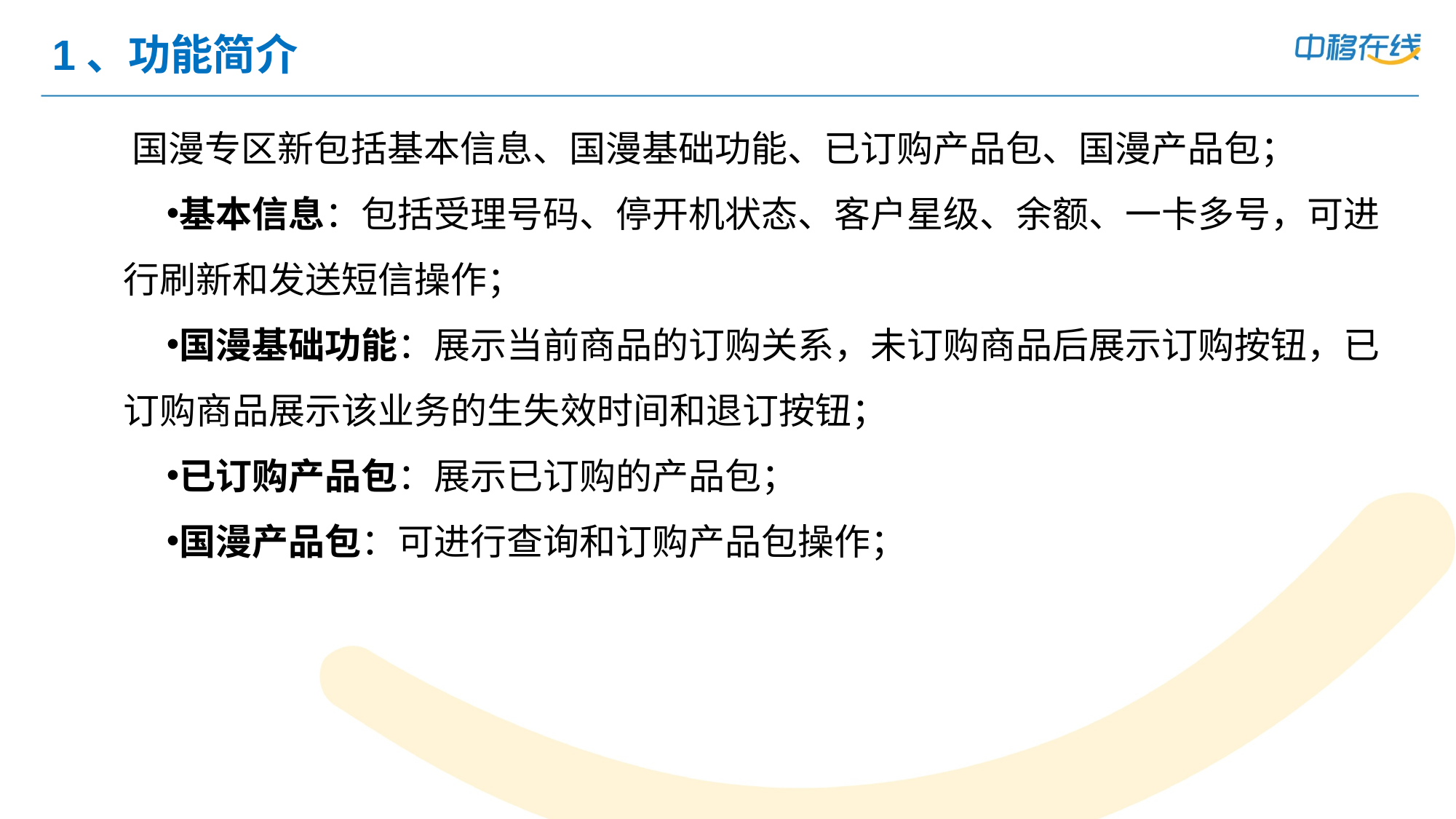

# 1、功能简介
国漫专区新包括基本信息、国漫基础功能、已订购产品包、国漫产品包；
基本信息：包括受理号码、停开机状态、客户星级、余额、一卡多号，可进行刷新和发送短信操作；
国漫基础功能：展示当前商品的订购关系，未订购商品后展示订购按钮，已订购商品展示该业务的生失效时间和退订按钮；
已订购产品包：展示已订购的产品包；
国漫产品包：可进行查询和订购产品包操作；